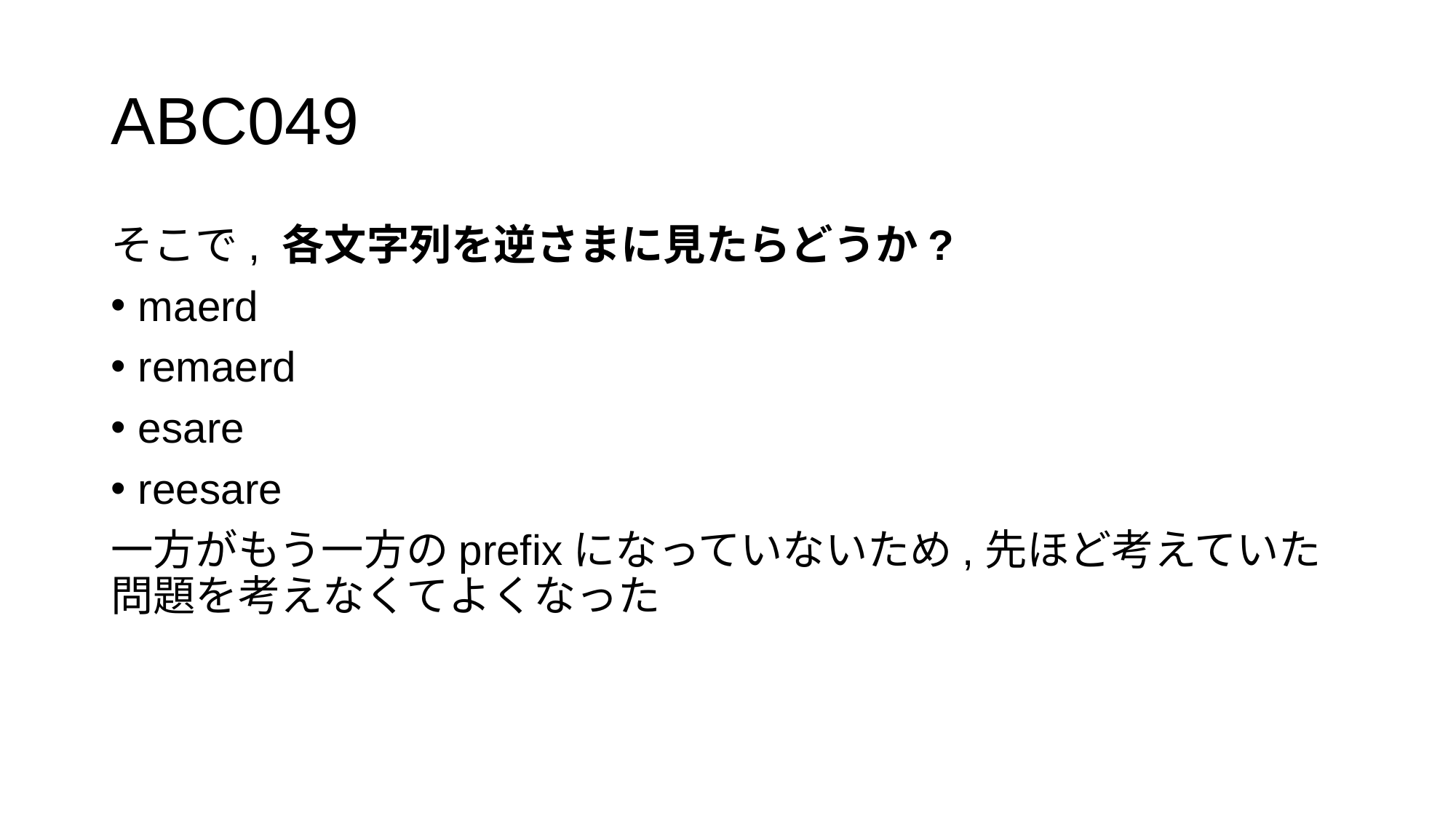

# ABC049
そこで, 各文字列を逆さまに見たらどうか?
maerd
remaerd
esare
reesare
一方がもう一方のprefixになっていないため,先ほど考えていた問題を考えなくてよくなった